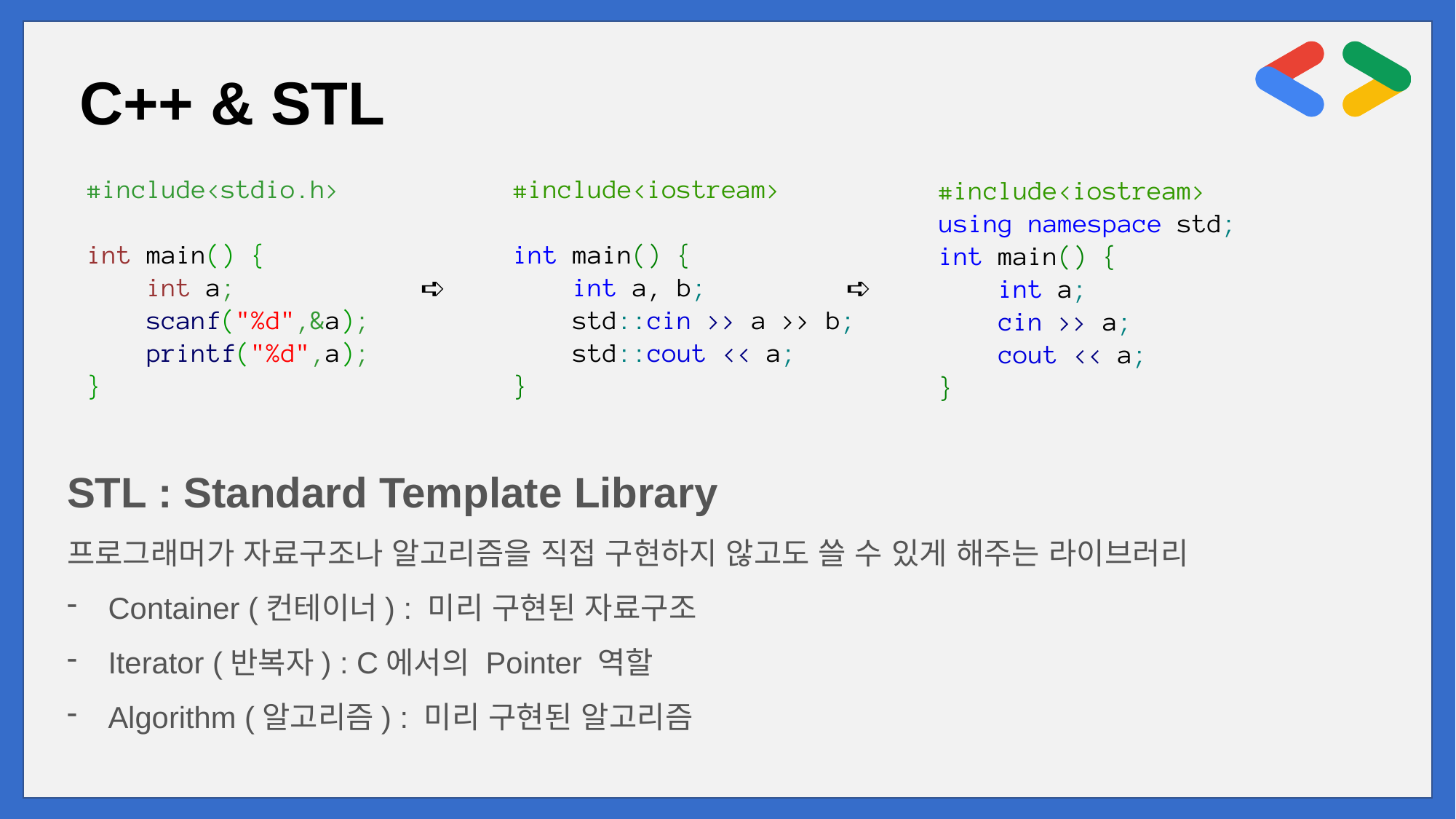

C++ & STL
#include<iostream>

int main() {
    int a, b;
    std::cin >> a >> b;
    std::cout << a;
}
#include<stdio.h>

int main() {
    int a;
    scanf("%d",&a);
    printf("%d",a);
}
#include<iostream>
using namespace std;
int main() {
    int a;
    cin >> a;
    cout << a;
}
 ➪
 ➪
STL : Standard Template Library
프로그래머가 자료구조나 알고리즘을 직접 구현하지 않고도 쓸 수 있게 해주는 라이브러리
Container (컨테이너) : 미리 구현된 자료구조
Iterator (반복자) : C에서의 Pointer 역할
Algorithm (알고리즘) : 미리 구현된 알고리즘